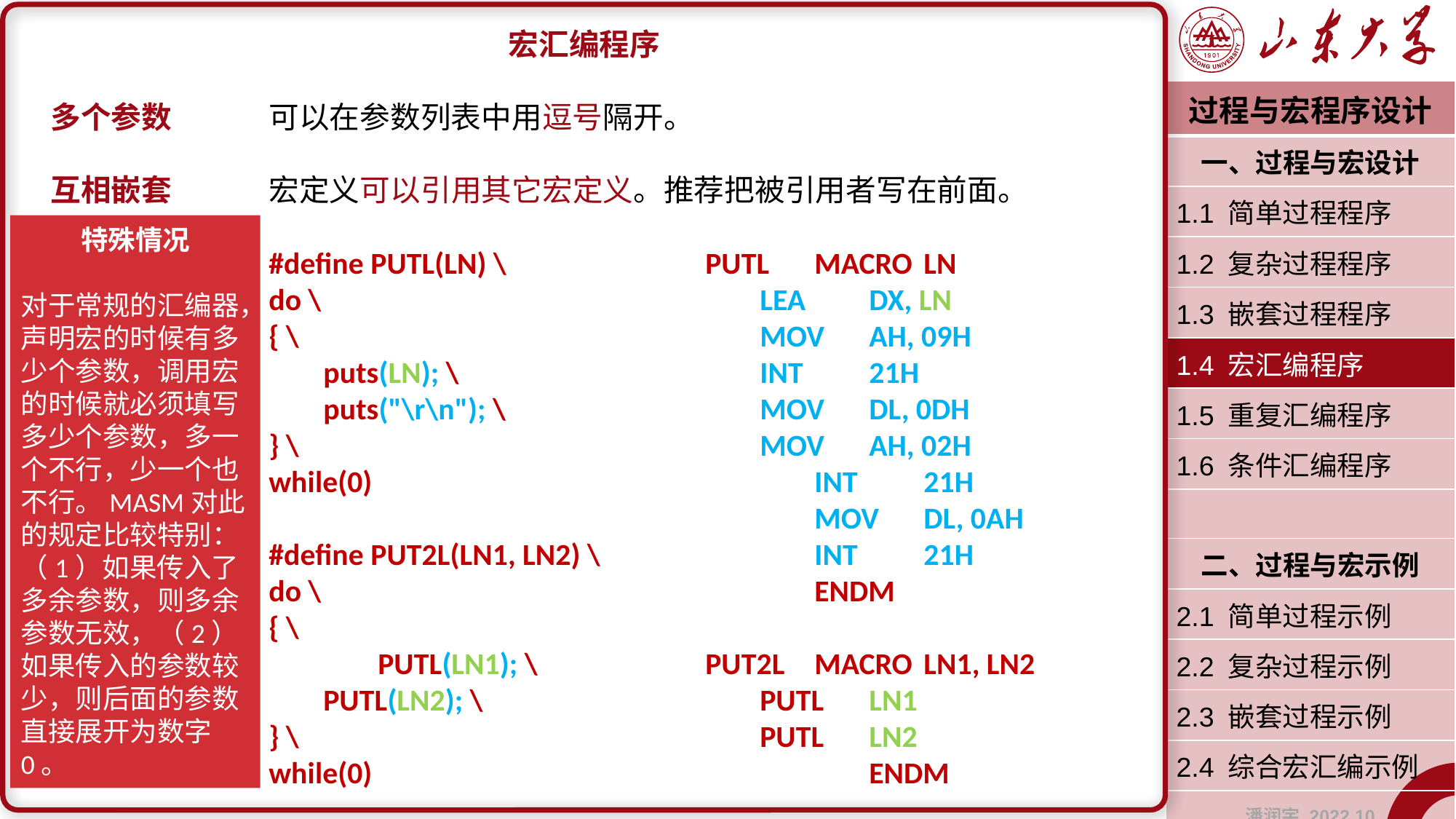

宏汇编程序

多个参数 	可以在参数列表中用逗号隔开。

互相嵌套	宏定义可以引用其它宏定义。推荐把被引用者写在前面。

		#define PUTL(LN) \		PUTL	MACRO	LN
do \					LEA	DX, LN
{ \					MOV	AH, 09H
	puts(LN); \			INT	21H
	puts("\r\n"); \			MOV	DL, 0DH
} \					MOV	AH, 02H
		while(0)					INT	21H
							MOV	DL, 0AH
		#define PUT2L(LN1, LN2) \		INT	21H
		do \					ENDM
		{ \
			PUTL(LN1); \		PUT2L	MACRO	LN1, LN2
	PUTL(LN2); \			PUTL	LN1
} \					PUTL	LN2
while(0)					ENDM
| 过程与宏程序设计 |
| --- |
| 一、过程与宏设计 |
| 1.1 简单过程程序 |
| 1.2 复杂过程程序 |
| 1.3 嵌套过程程序 |
| 1.4 宏汇编程序 |
| 1.5 重复汇编程序 |
| 1.6 条件汇编程序 |
|  |
| 二、过程与宏示例 |
| 2.1 简单过程示例 |
| 2.2 复杂过程示例 |
| 2.3 嵌套过程示例 |
| 2.4 综合宏汇编示例 |
| 潘润宇 2022.10 |
特殊情况

对于常规的汇编器，声明宏的时候有多少个参数，调用宏的时候就必须填写多少个参数，多一个不行，少一个也不行。MASM对此的规定比较特别：（1）如果传入了多余参数，则多余参数无效，（2）如果传入的参数较少，则后面的参数直接展开为数字0。